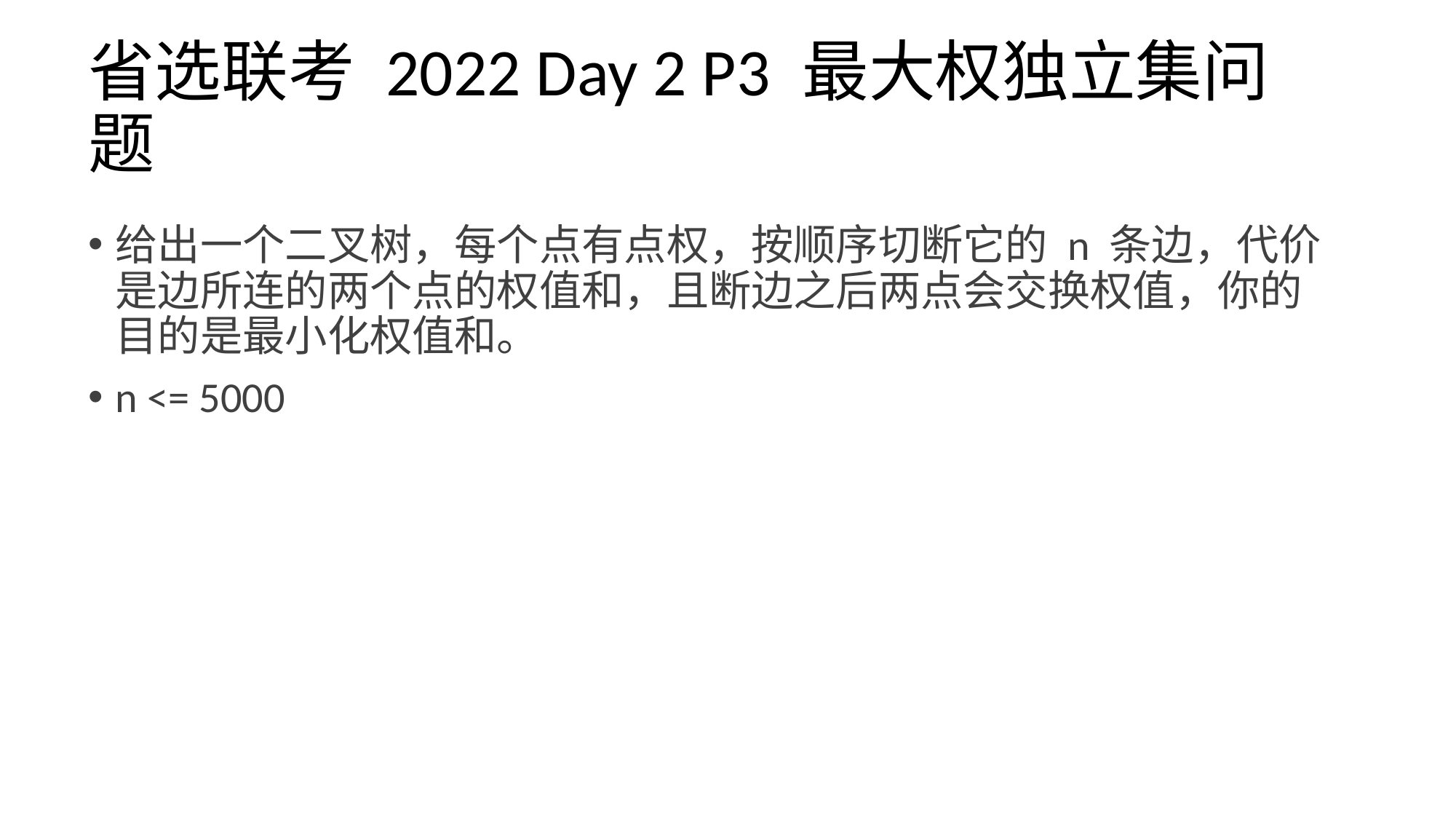

# 省选联考 2022 Day 2 P3 最大权独立集问题
给出一个二叉树，每个点有点权，按顺序切断它的 n 条边，代价是边所连的两个点的权值和，且断边之后两点会交换权值，你的目的是最小化权值和。
n <= 5000